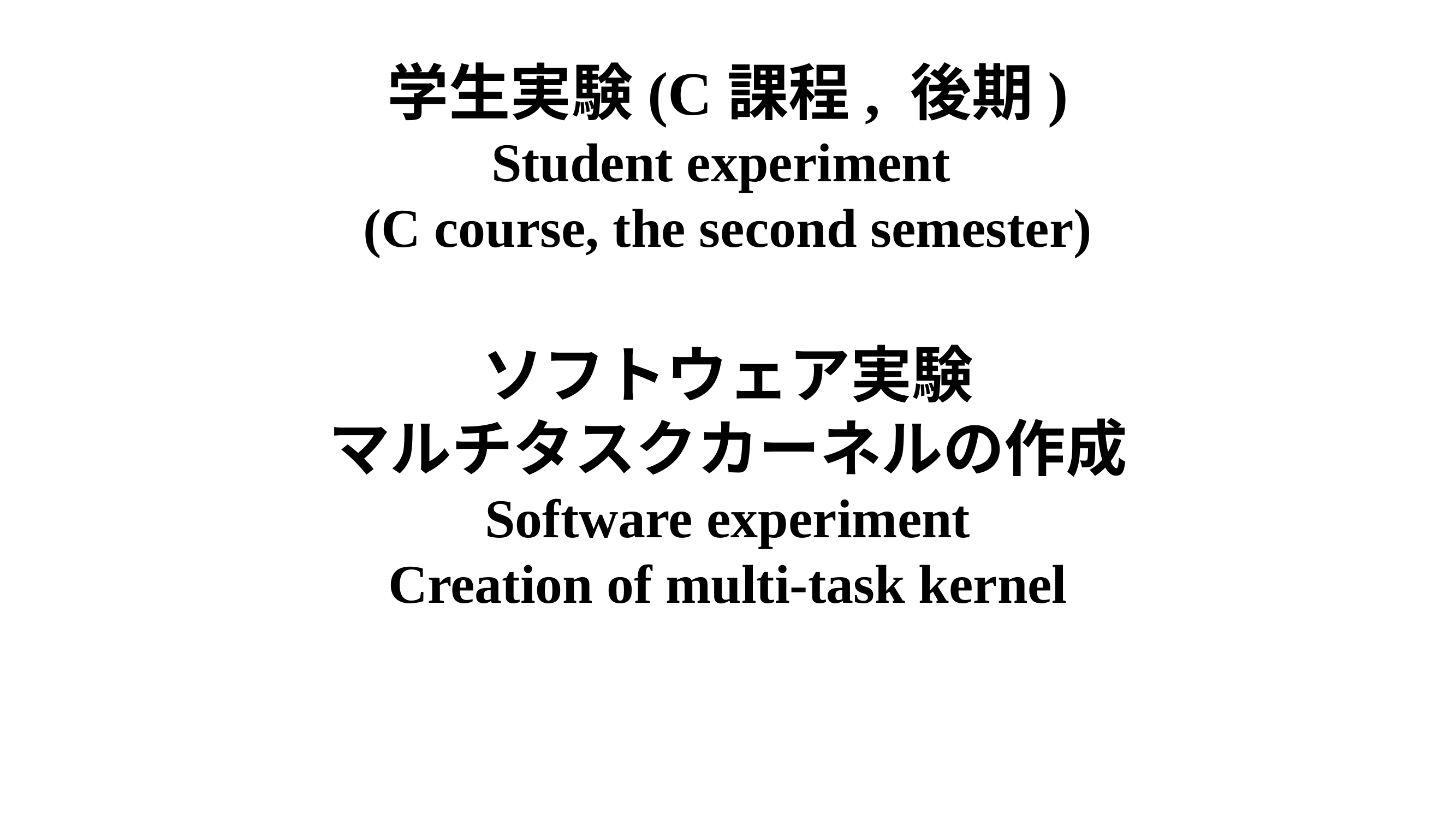

学生実験(C課程, 後期)
Student experiment
(C course, the second semester)

ソフトウェア実験
マルチタスクカーネルの作成
Software experiment
Creation of multi-task kernel